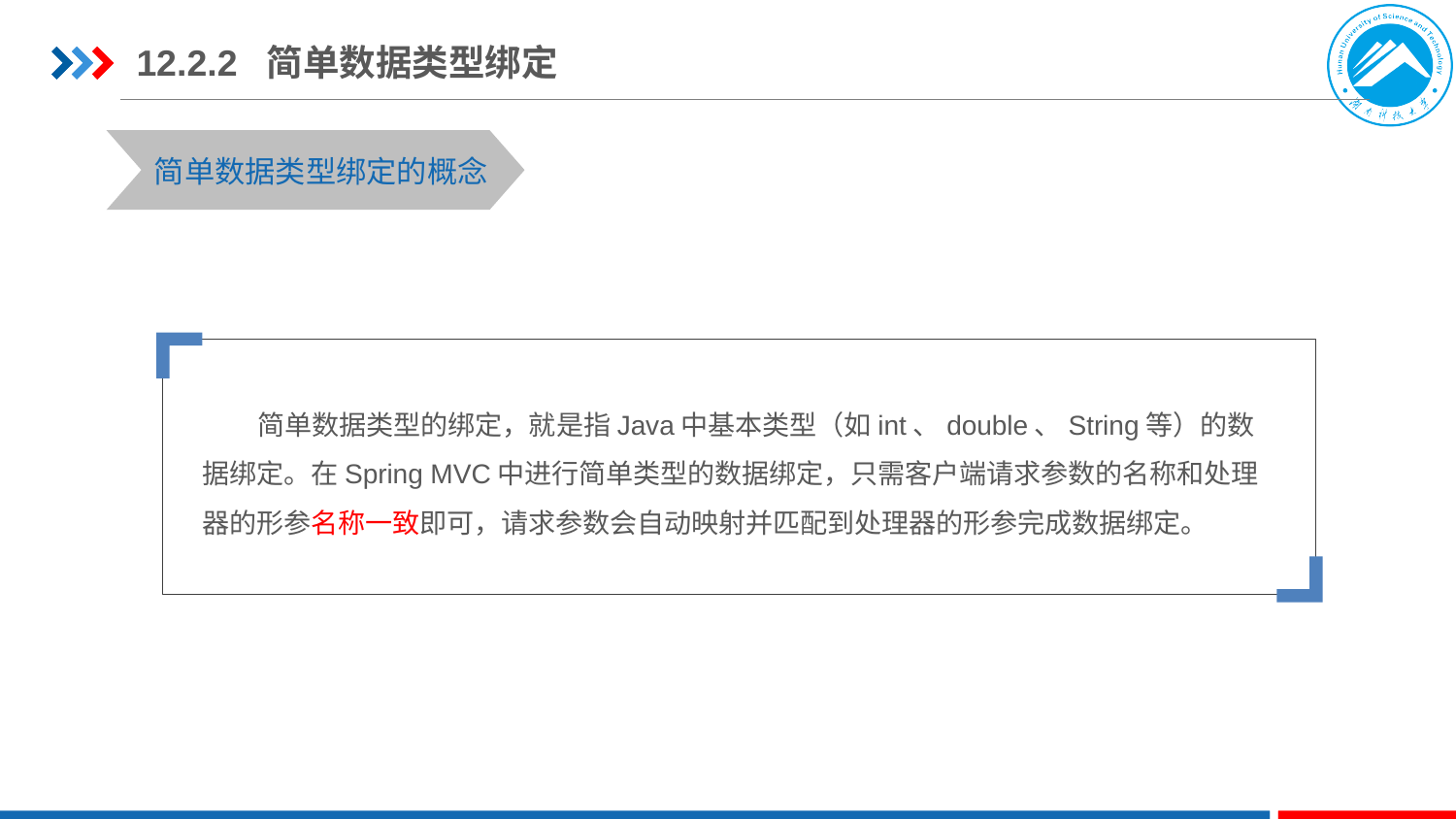

12.2.2  简单数据类型绑定

简单数据类型绑定的概念

        简单数据类型的绑定，就是指Java中基本类型（如int、double、String等）的数据绑定。在Spring MVC中进行简单类型的数据绑定，只需客户端请求参数的名称和处理器的形参名称一致即可，请求参数会自动映射并匹配到处理器的形参完成数据绑定。